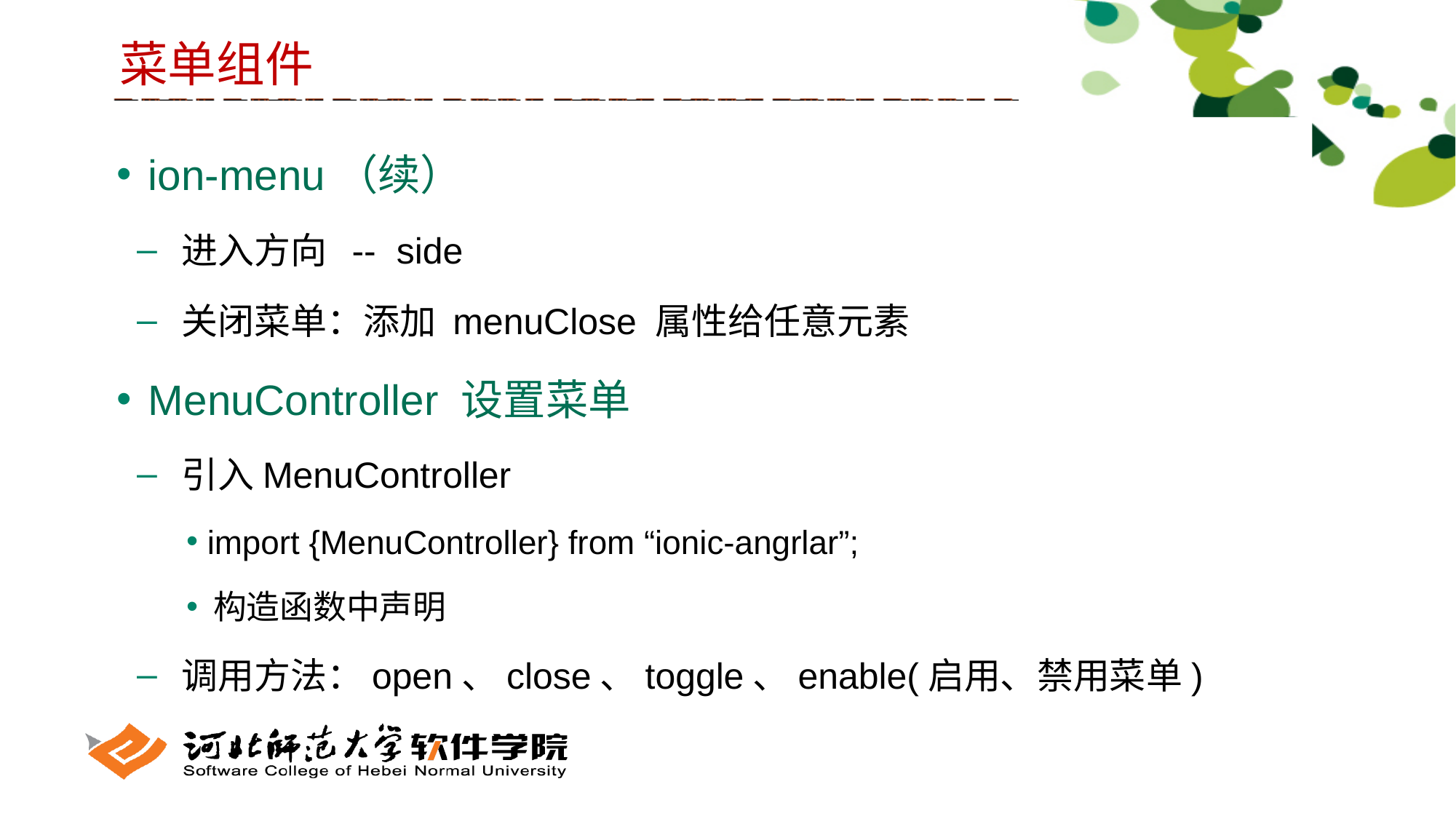

菜单组件
 ion-menu（续）
 进入方向  --  side
 关闭菜单：添加 menuClose 属性给任意元素
 MenuController 设置菜单
 引入MenuController
 import {MenuController} from “ionic-angrlar”;
 构造函数中声明
 调用方法：open、close、toggle、enable(启用、禁用菜单)